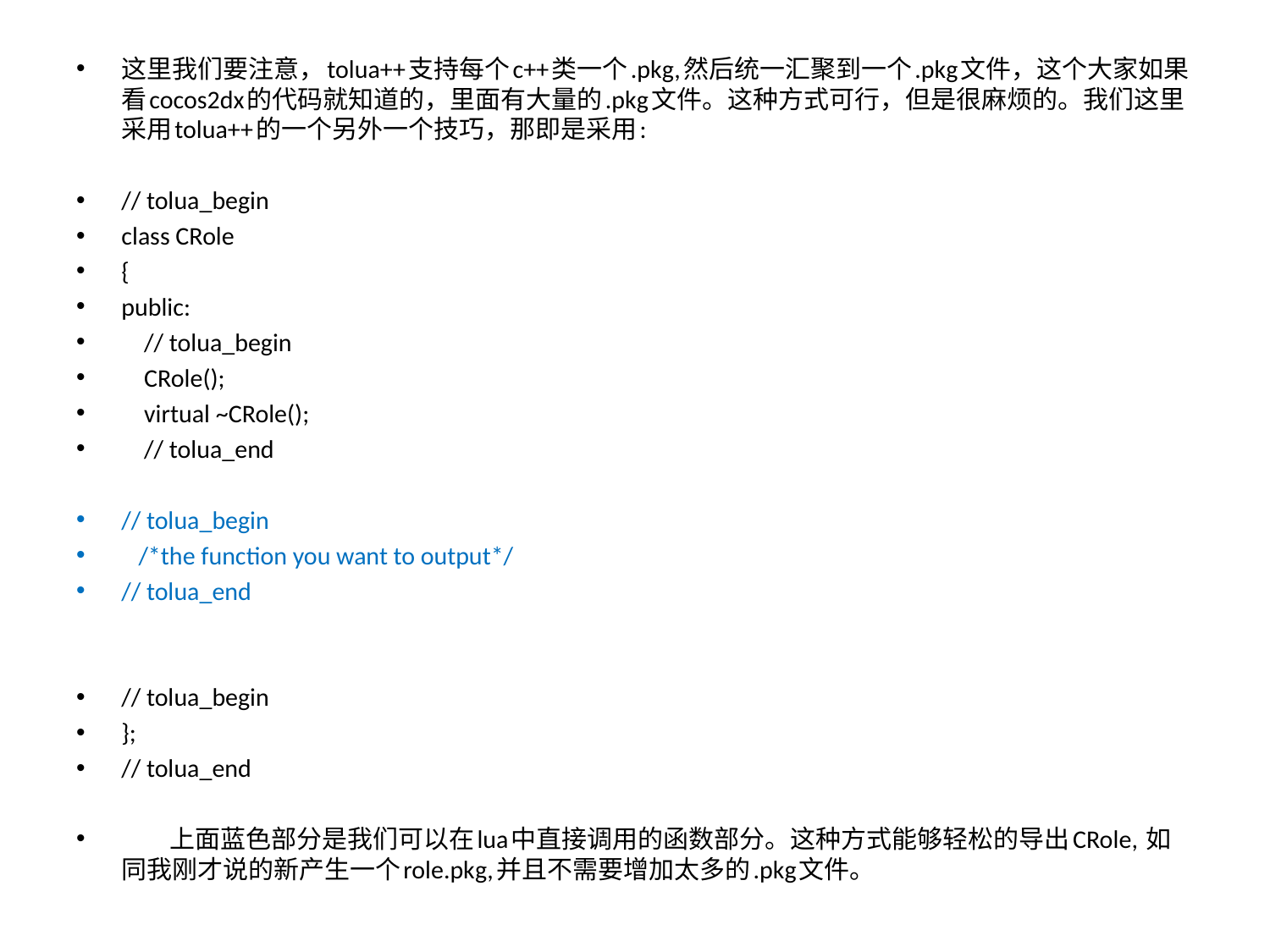

这里我们要注意，tolua++支持每个c++类一个.pkg,然后统一汇聚到一个.pkg文件，这个大家如果看cocos2dx的代码就知道的，里面有大量的.pkg文件。这种方式可行，但是很麻烦的。我们这里采用tolua++的一个另外一个技巧，那即是采用:

// tolua_begin
class CRole
{
public:
    // tolua_begin
    CRole();
    virtual ~CRole();
    // tolua_end

// tolua_begin
   /*the function you want to output*/
// tolua_end

// tolua_begin
};
// tolua_end

        上面蓝色部分是我们可以在lua中直接调用的函数部分。这种方式能够轻松的导出CRole, 如同我刚才说的新产生一个role.pkg,并且不需要增加太多的.pkg文件。